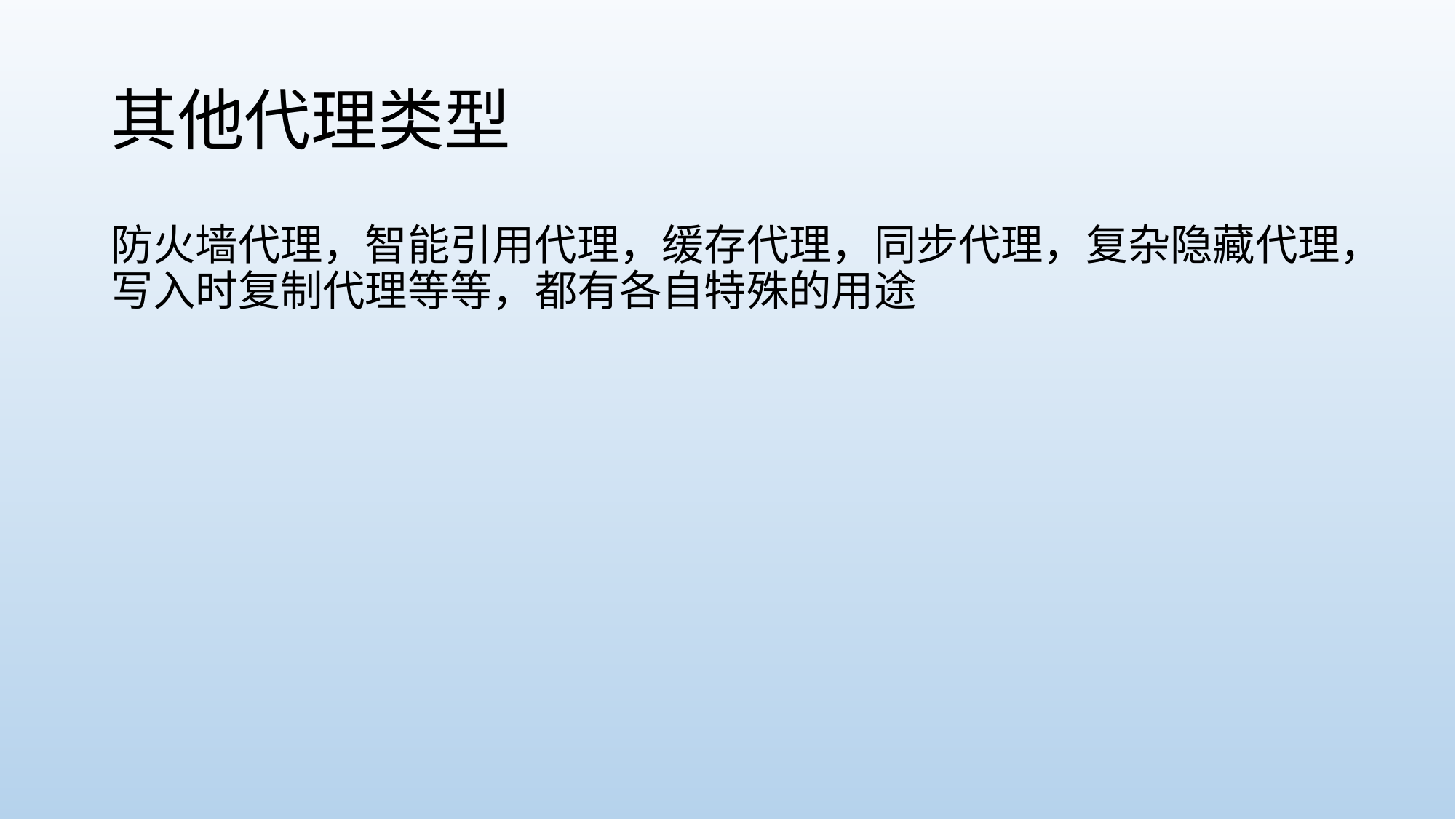

# 其他代理类型
防火墙代理，智能引用代理，缓存代理，同步代理，复杂隐藏代理，写入时复制代理等等，都有各自特殊的用途